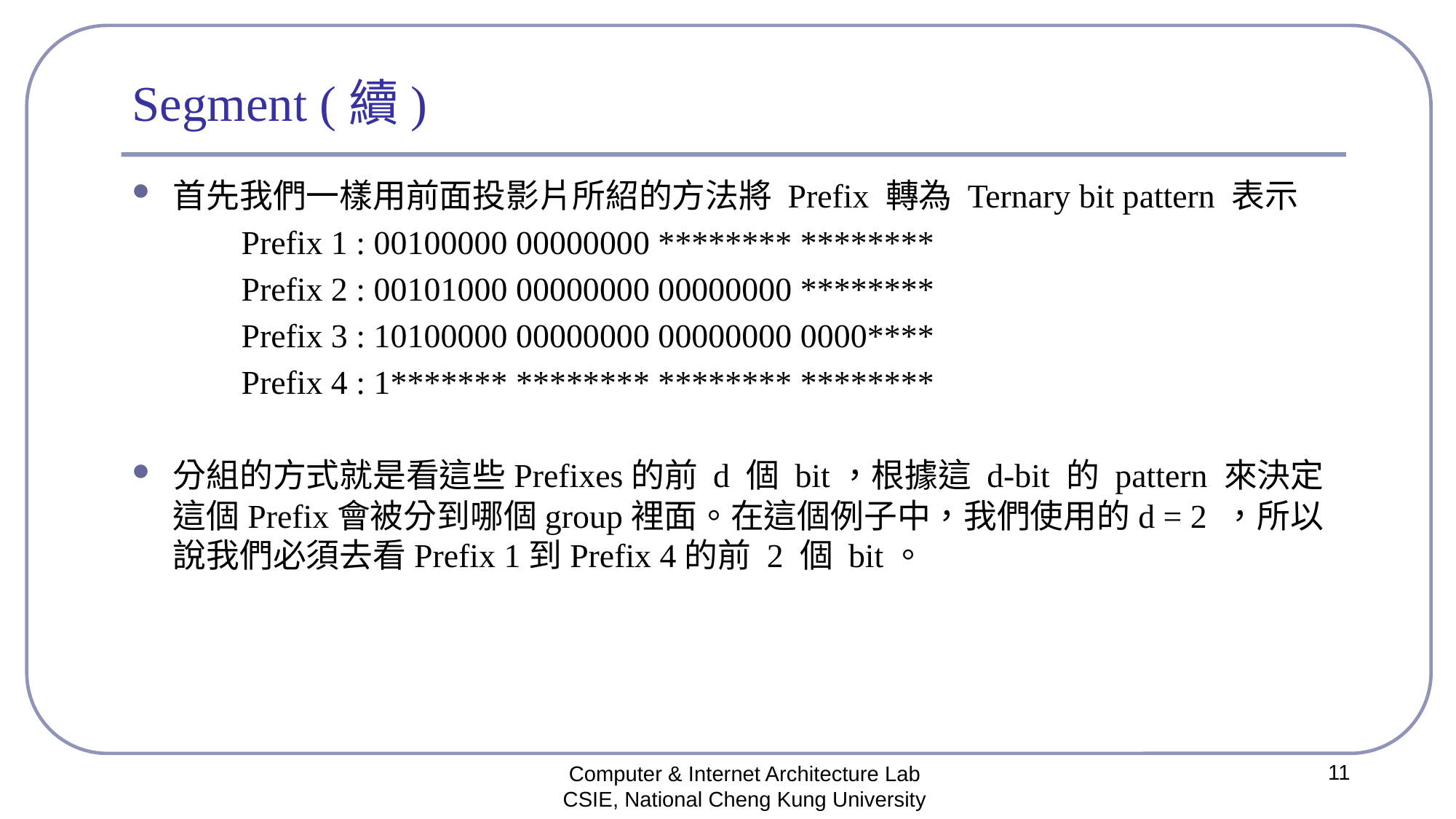

# Segment (續)
首先我們一樣用前面投影片所紹的方法將 Prefix 轉為 Ternary bit pattern 表示
	Prefix 1 : 00100000 00000000 ******** ********
	Prefix 2 : 00101000 00000000 00000000 ********
	Prefix 3 : 10100000 00000000 00000000 0000****
	Prefix 4 : 1******* ******** ******** ********

分組的方式就是看這些Prefixes的前 d 個 bit，根據這 d-bit 的 pattern 來決定這個Prefix會被分到哪個group裡面。在這個例子中，我們使用的d = 2 ，所以說我們必須去看Prefix 1到Prefix 4的前 2 個 bit。
11
Computer & Internet Architecture Lab
CSIE, National Cheng Kung University